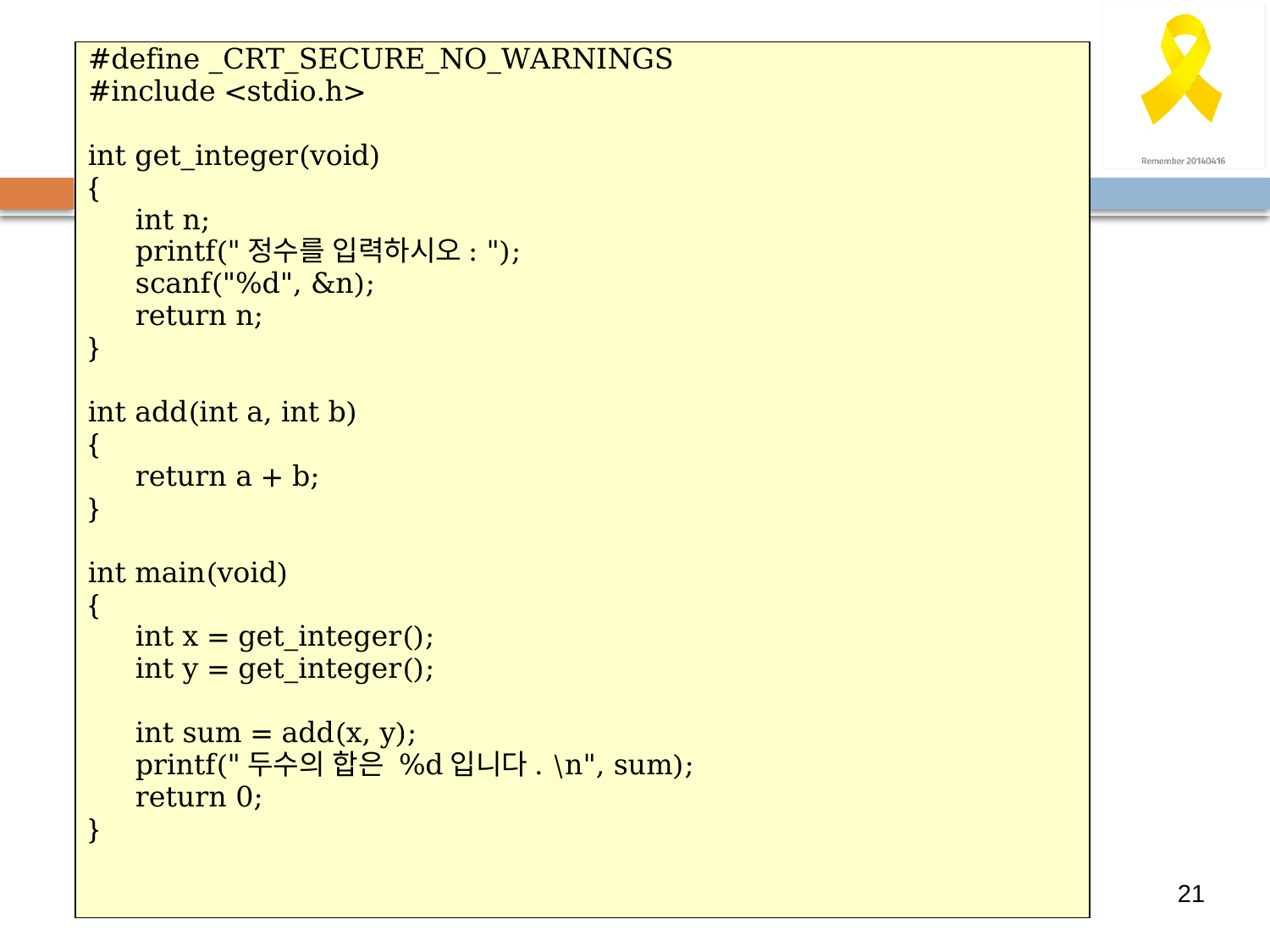

# 예제
#define _CRT_SECURE_NO_WARNINGS
#include <stdio.h>

int get_integer(void)
{
	int n;
	printf("정수를 입력하시오: ");
	scanf("%d", &n);
	return n;
}

int add(int a, int b)
{
	return a + b;
}

int main(void)
{
	int x = get_integer();
	int y = get_integer();

	int sum = add(x, y);
	printf("두수의 합은 %d입니다. \n", sum);
	return 0;
}
21